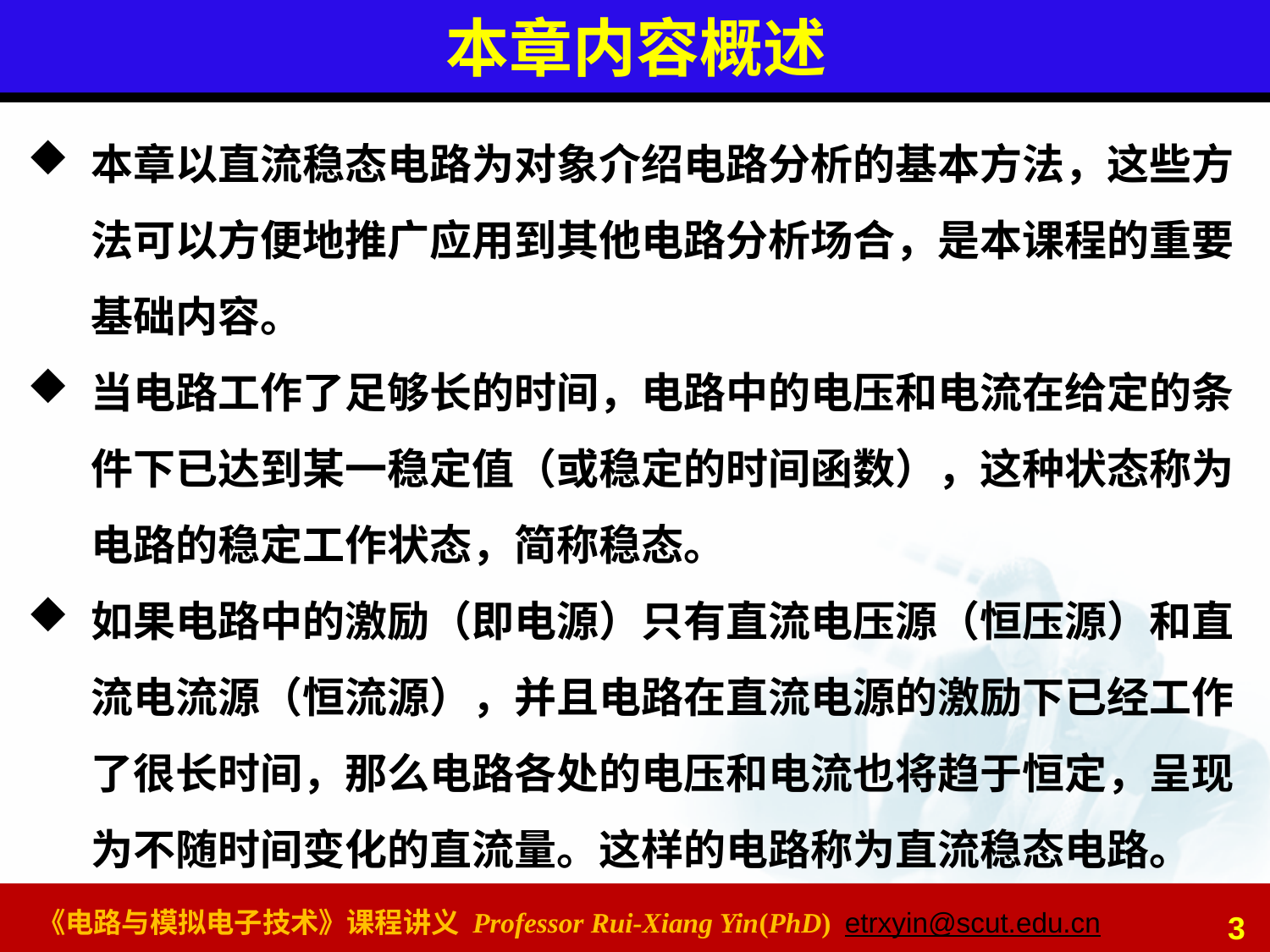

# 本章内容概述
本章以直流稳态电路为对象介绍电路分析的基本方法，这些方法可以方便地推广应用到其他电路分析场合，是本课程的重要基础内容。
当电路工作了足够长的时间，电路中的电压和电流在给定的条件下已达到某一稳定值（或稳定的时间函数），这种状态称为电路的稳定工作状态，简称稳态。
如果电路中的激励（即电源）只有直流电压源（恒压源）和直流电流源（恒流源），并且电路在直流电源的激励下已经工作了很长时间，那么电路各处的电压和电流也将趋于恒定，呈现为不随时间变化的直流量。这样的电路称为直流稳态电路。
3